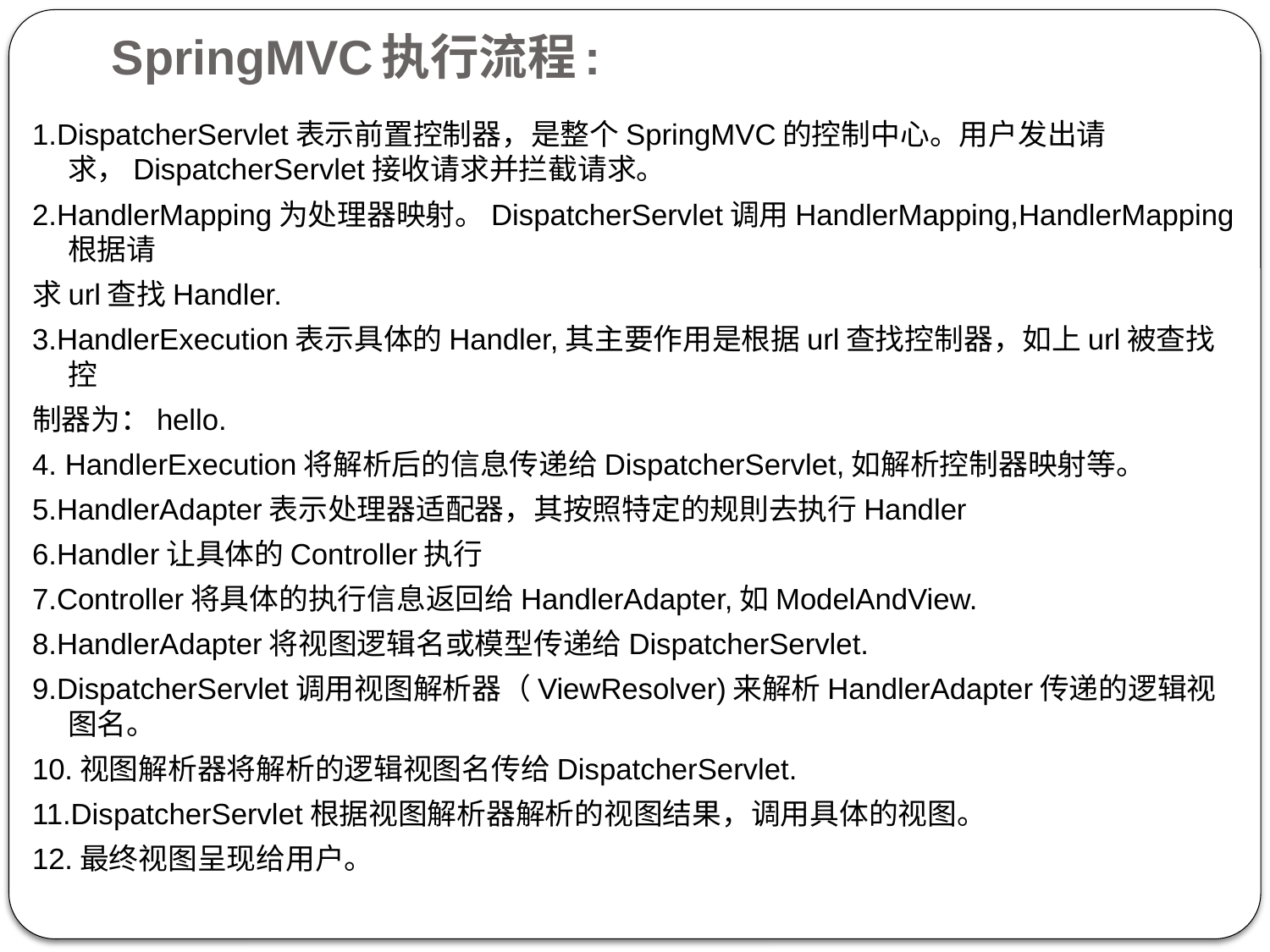

# SpringMVC执行流程:
1.DispatcherServlet表示前置控制器，是整个SpringMVC的控制中心。用户发出请求，DispatcherServlet接收请求并拦截请求。
2.HandlerMapping为处理器映射。DispatcherServlet调用HandlerMapping,HandlerMapping根据请
求url查找Handler.
3.HandlerExecution表示具体的Handler,其主要作用是根据url查找控制器，如上url被查找控
制器为：hello.
4. HandlerExecution将解析后的信息传递给DispatcherServlet,如解析控制器映射等。
5.HandlerAdapter表示处理器适配器，其按照特定的规則去执行Handler
6.Handler让具体的Controller执行
7.Controller将具体的执行信息返回给HandlerAdapter,如ModelAndView.
8.HandlerAdapter将视图逻辑名或模型传递给DispatcherServlet.
9.DispatcherServlet调用视图解析器（ViewResolver)来解析HandlerAdapter传递的逻辑视图名。
10.视图解析器将解析的逻辑视图名传给DispatcherServlet.
11.DispatcherServlet根据视图解析器解析的视图结果，调用具体的视图。
12.最终视图呈现给用户。